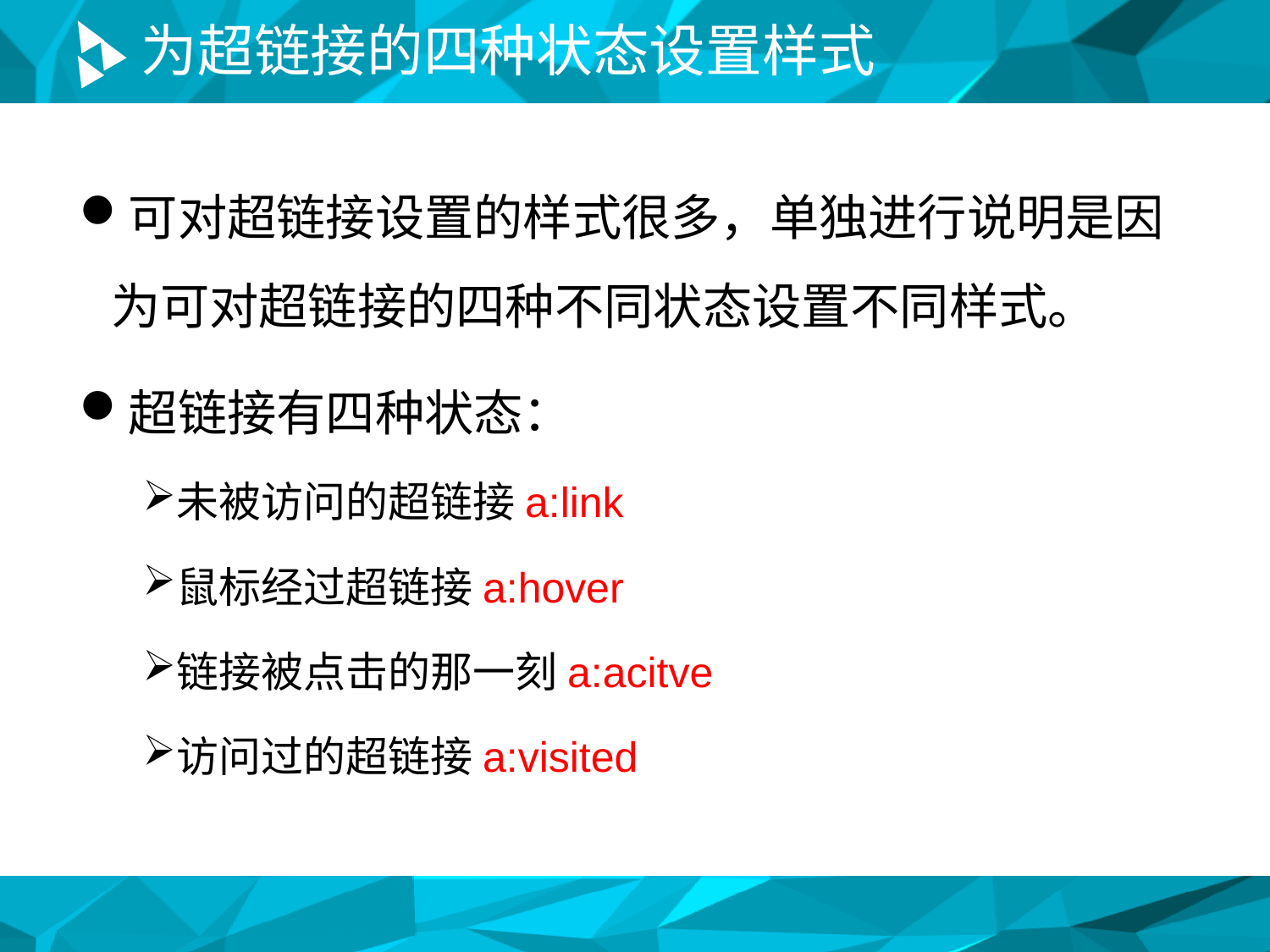

# 为超链接的四种状态设置样式
可对超链接设置的样式很多，单独进行说明是因为可对超链接的四种不同状态设置不同样式。
超链接有四种状态：
未被访问的超链接a:link
鼠标经过超链接a:hover
链接被点击的那一刻a:acitve
访问过的超链接a:visited